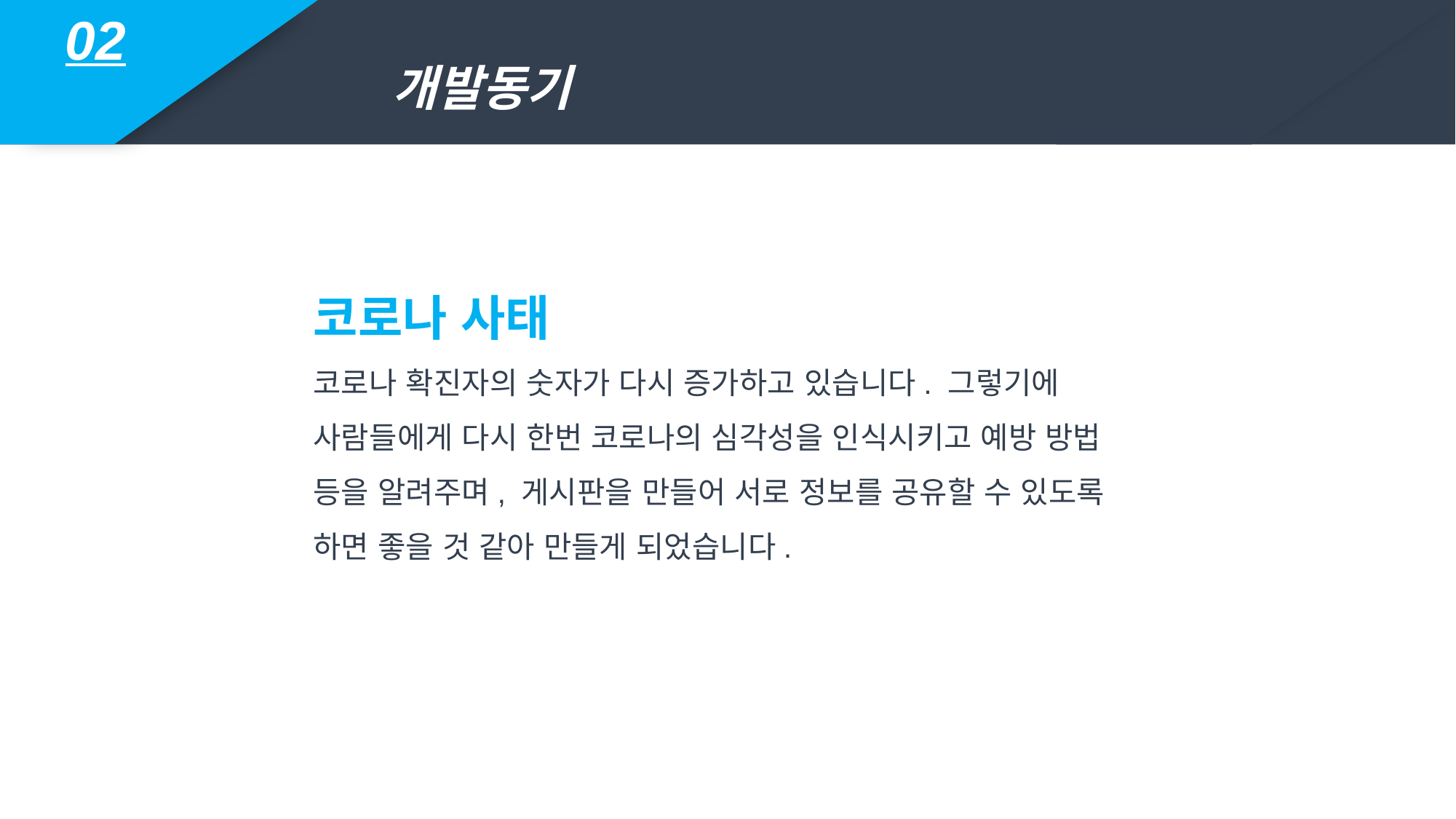

개발동기

02
코로나 사태
코로나 확진자의 숫자가 다시 증가하고 있습니다. 그렇기에 사람들에게 다시 한번 코로나의 심각성을 인식시키고 예방 방법 등을 알려주며, 게시판을 만들어 서로 정보를 공유할 수 있도록 하면 좋을 것 같아 만들게 되었습니다.